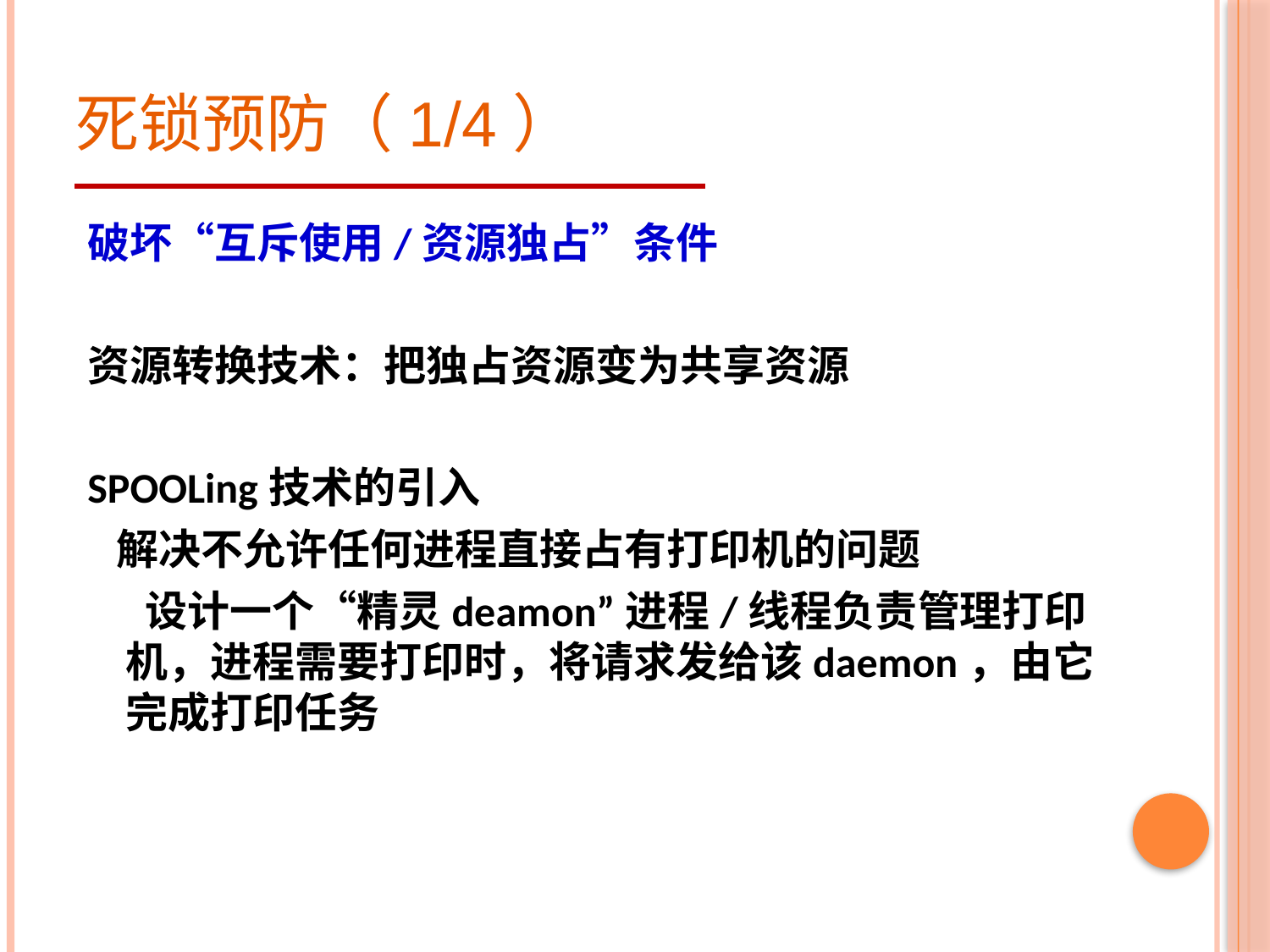

# 死锁预防（1/4）
破坏“互斥使用/资源独占”条件

资源转换技术：把独占资源变为共享资源

SPOOLing技术的引入
  解决不允许任何进程直接占有打印机的问题
     设计一个“精灵deamon”进程/线程负责管理打印机，进程需要打印时，将请求发给该daemon，由它完成打印任务